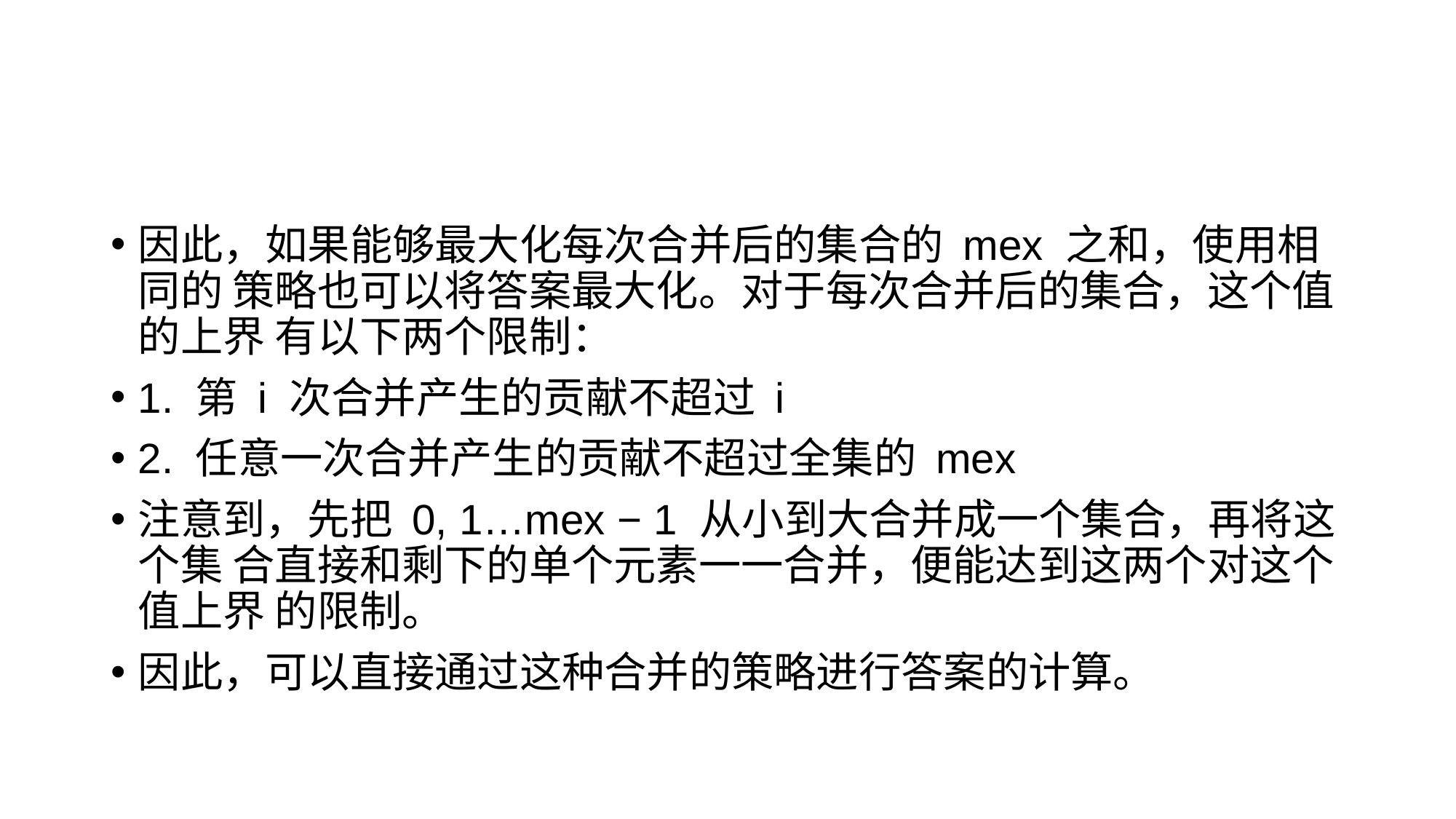

#
因此，如果能够最大化每次合并后的集合的 mex 之和，使用相同的 策略也可以将答案最大化。对于每次合并后的集合，这个值的上界 有以下两个限制：
1. 第 i 次合并产生的贡献不超过 i
2. 任意一次合并产生的贡献不超过全集的 mex
注意到，先把 0, 1…mex − 1 从小到大合并成一个集合，再将这个集 合直接和剩下的单个元素一一合并，便能达到这两个对这个值上界 的限制。
因此，可以直接通过这种合并的策略进行答案的计算。